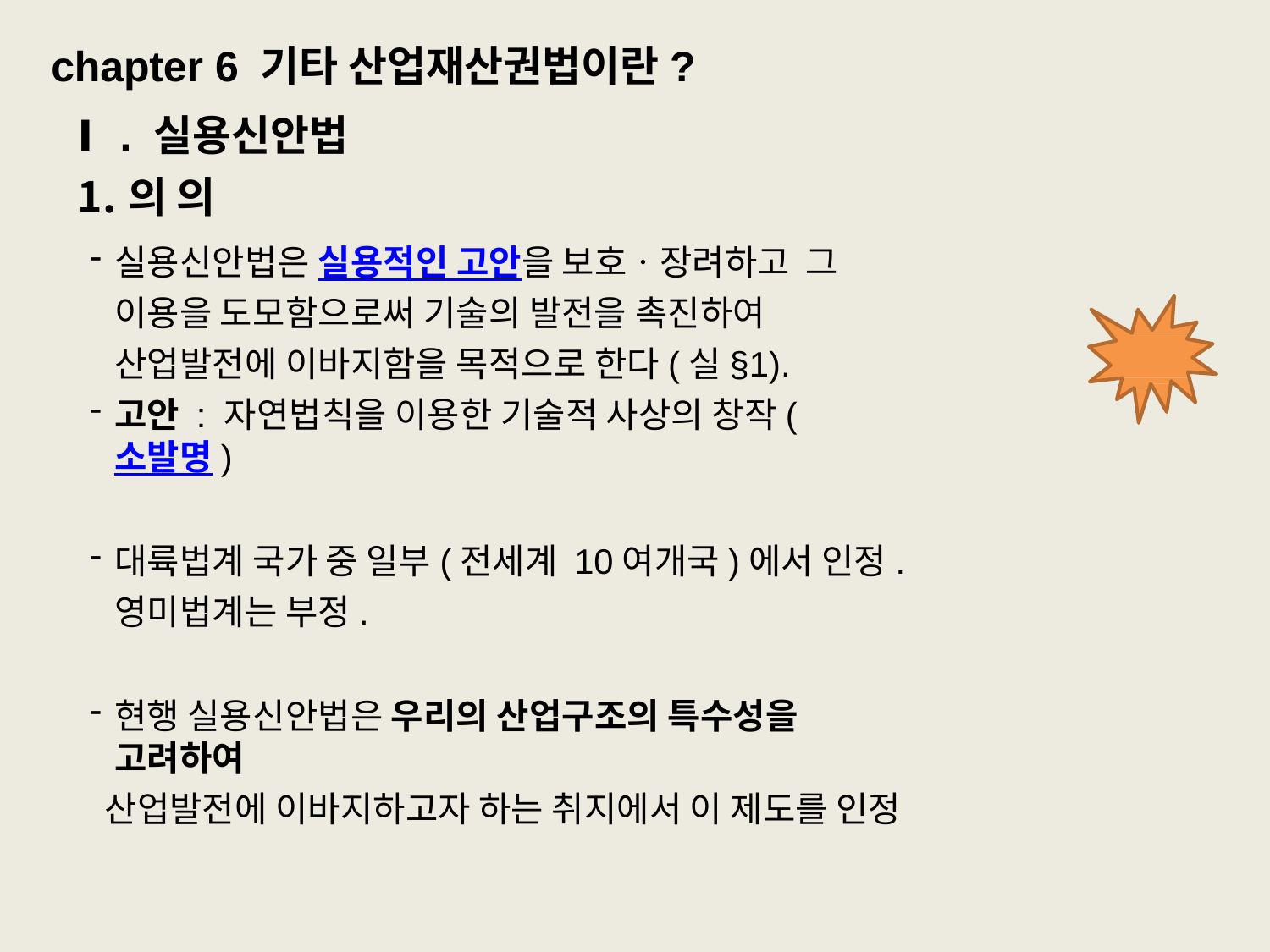

# chapter 6 기타 산업재산권법이란?  Ⅰ. 실용신안법
의 의
실용신안법은 실용적인 고안을 보호ㆍ장려하고  그 이용을 도모함으로써 기술의 발전을 촉진하여  산업발전에 이바지함을 목적으로 한다(실§1).
고안 : 자연법칙을 이용한 기술적 사상의 창작(소발명)

대륙법계 국가 중 일부(전세계 10여개국)에서 인정.  영미법계는 부정.

현행 실용신안법은 우리의 산업구조의 특수성을 고려하여
산업발전에 이바지하고자 하는 취지에서 이 제도를 인정